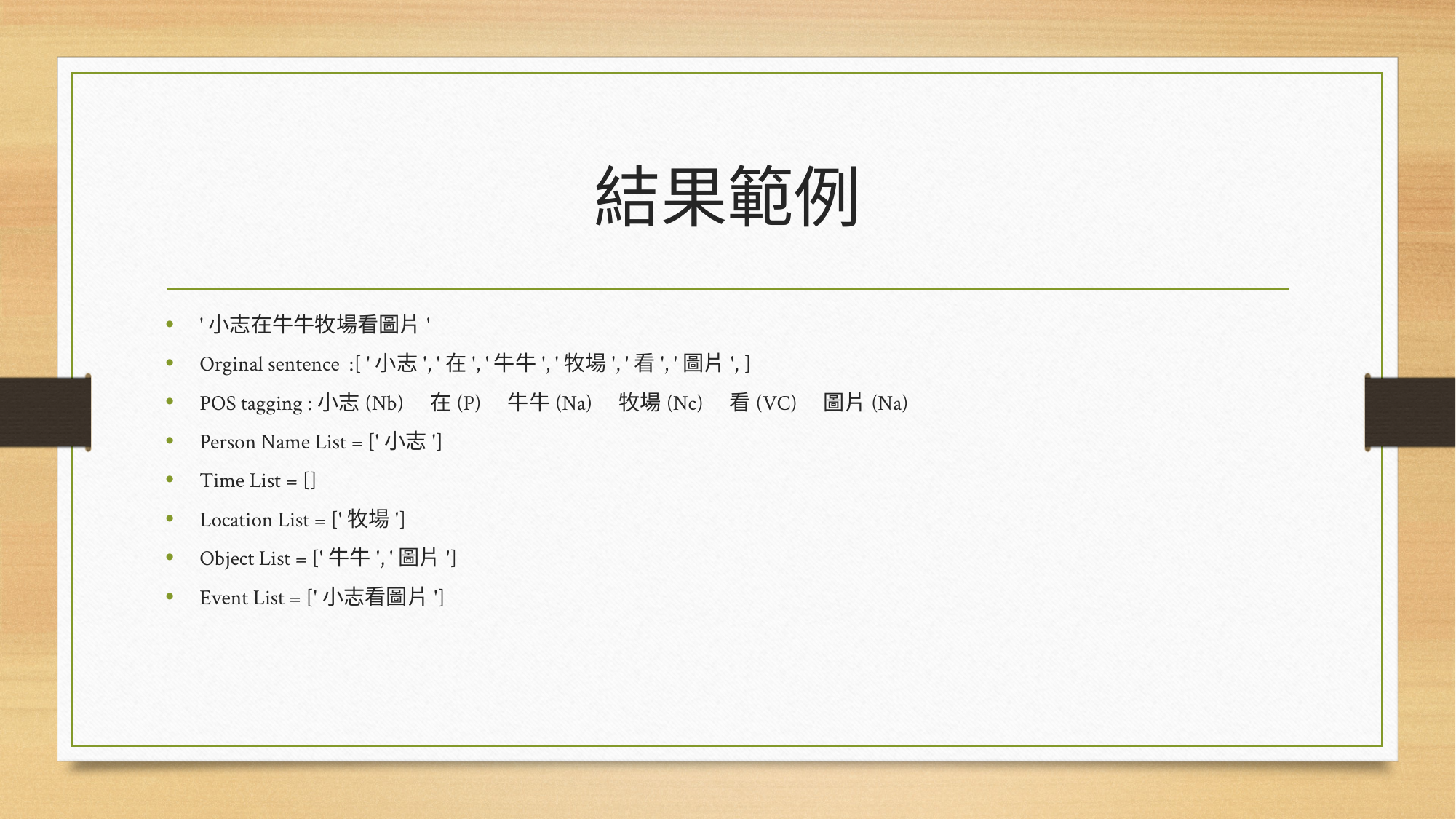

# 結果範例
'小志在牛牛牧場看圖片'
Orginal sentence  :[ '小志', '在', '牛牛', '牧場', '看', '圖片', ]
POS tagging :小志(Nb)　在(P)　牛牛(Na)　牧場(Nc)　看(VC)　圖片(Na)
Person Name List = ['小志']
Time List = []
Location List = ['牧場']
Object List = ['牛牛', '圖片']
Event List = ['小志看圖片']